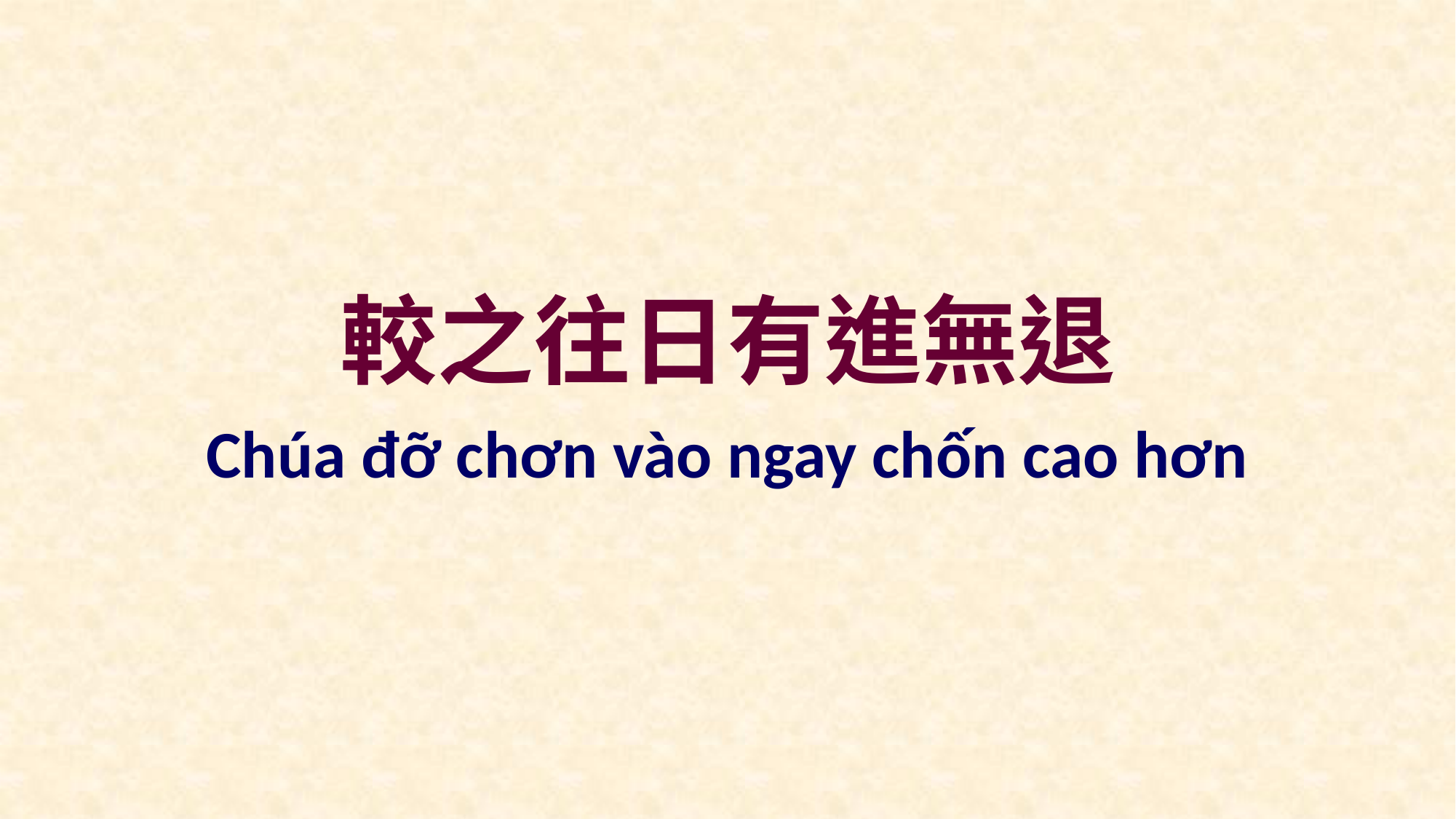

較之往日有進無退
Chúa đỡ chơn vào ngay chốn cao hơn